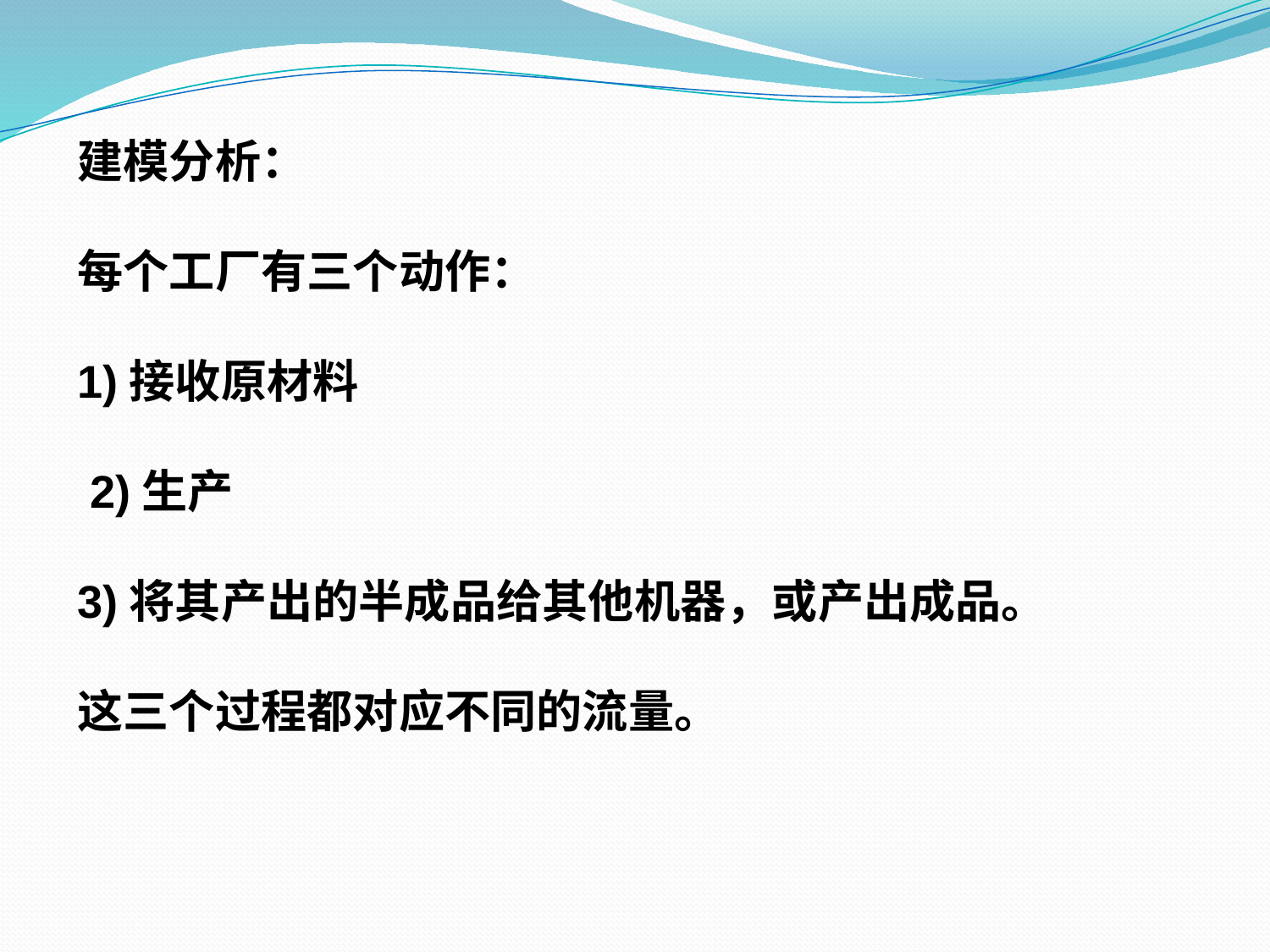

建模分析：

每个工厂有三个动作：

1)接收原材料

 2)生产

3)将其产出的半成品给其他机器，或产出成品。

这三个过程都对应不同的流量。